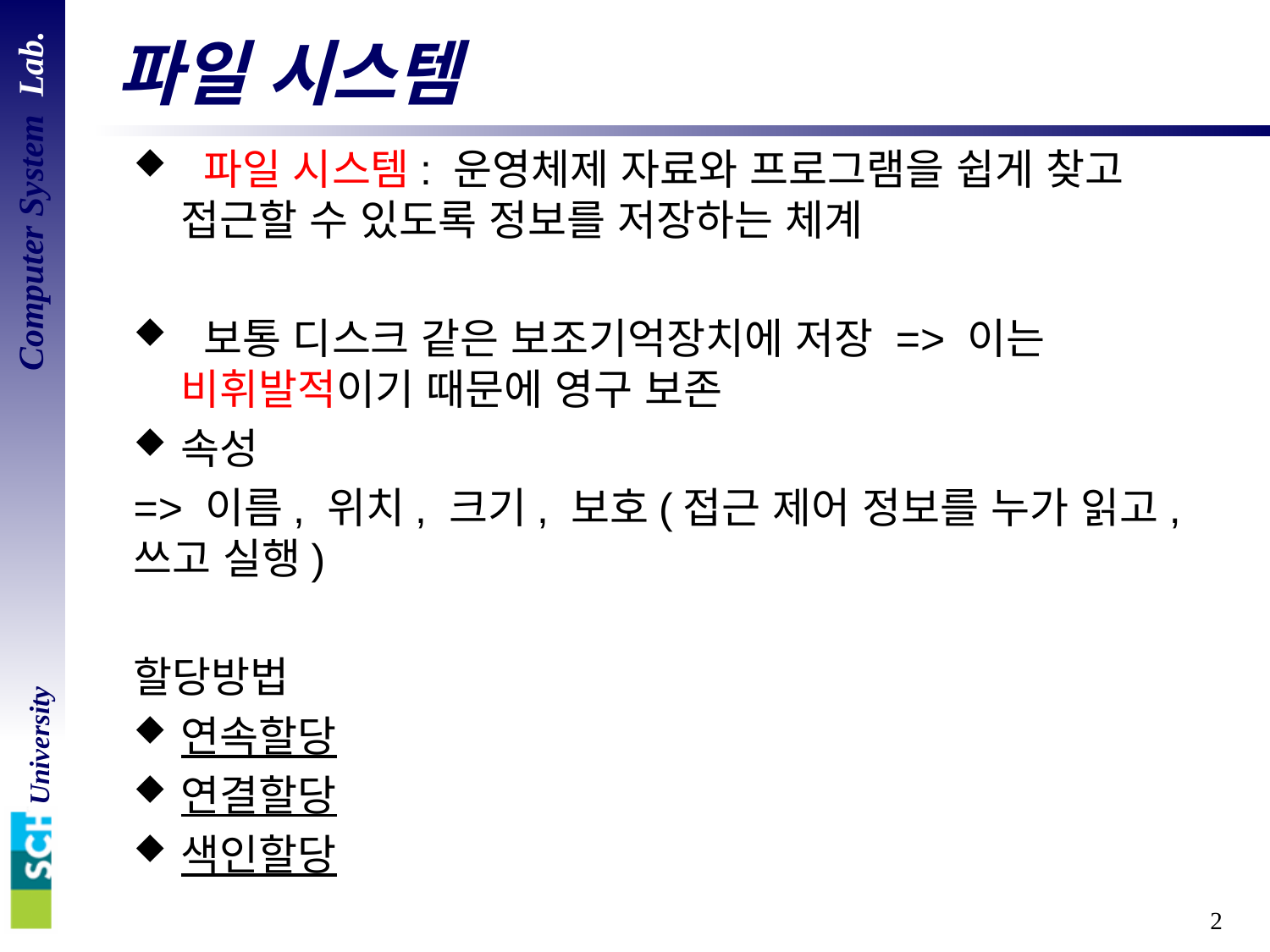

# 파일 시스템
 파일 시스템: 운영체제 자료와 프로그램을 쉽게 찾고 접근할 수 있도록 정보를 저장하는 체계

 보통 디스크 같은 보조기억장치에 저장 => 이는 비휘발적이기 때문에 영구 보존
속성
=> 이름, 위치, 크기, 보호(접근 제어 정보를 누가 읽고, 쓰고 실행)

할당방법
연속할당
연결할당
색인할당